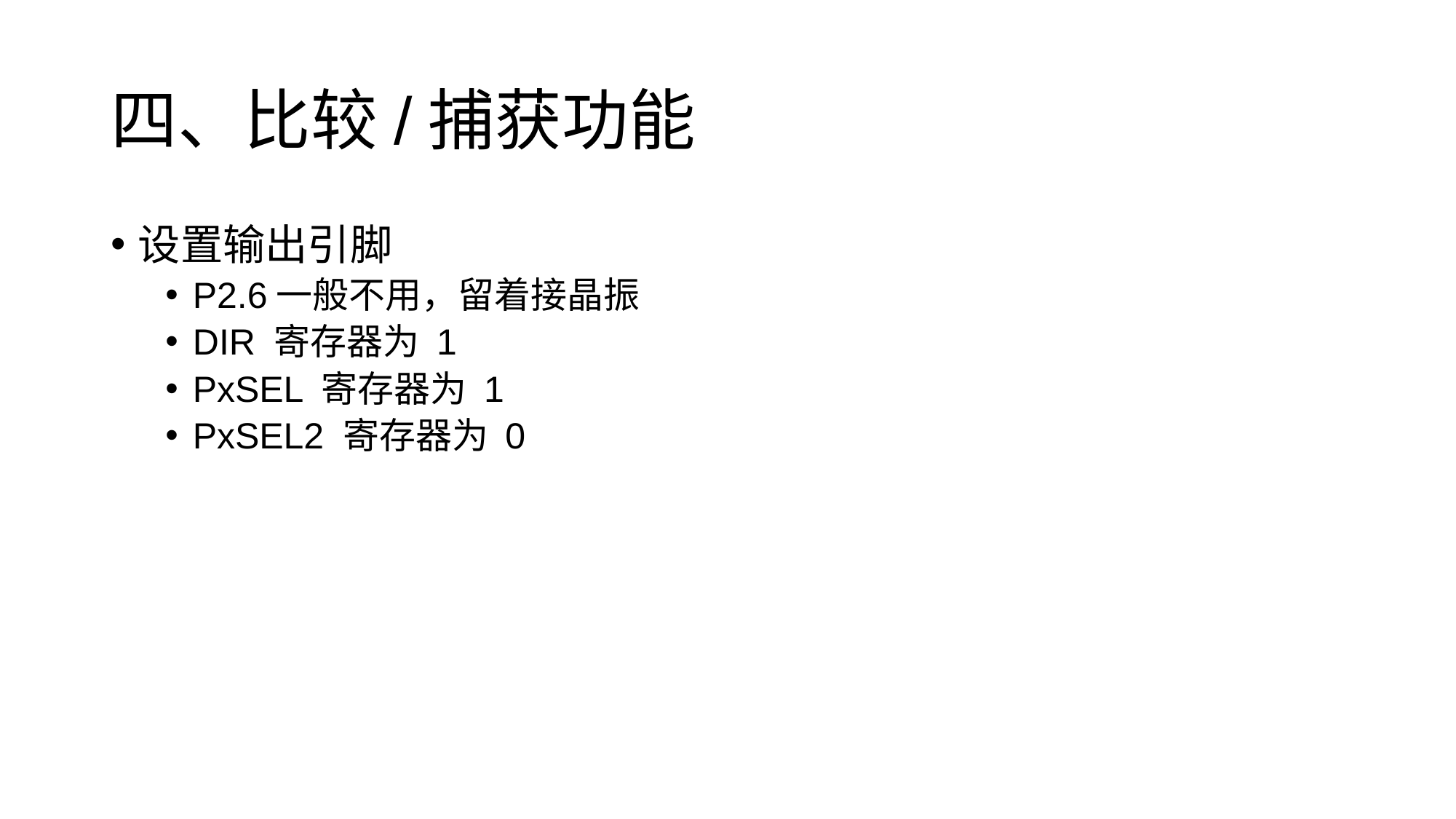

# 四、比较/捕获功能
设置输出引脚
P2.6一般不用，留着接晶振
DIR 寄存器为 1
PxSEL 寄存器为 1
PxSEL2 寄存器为 0